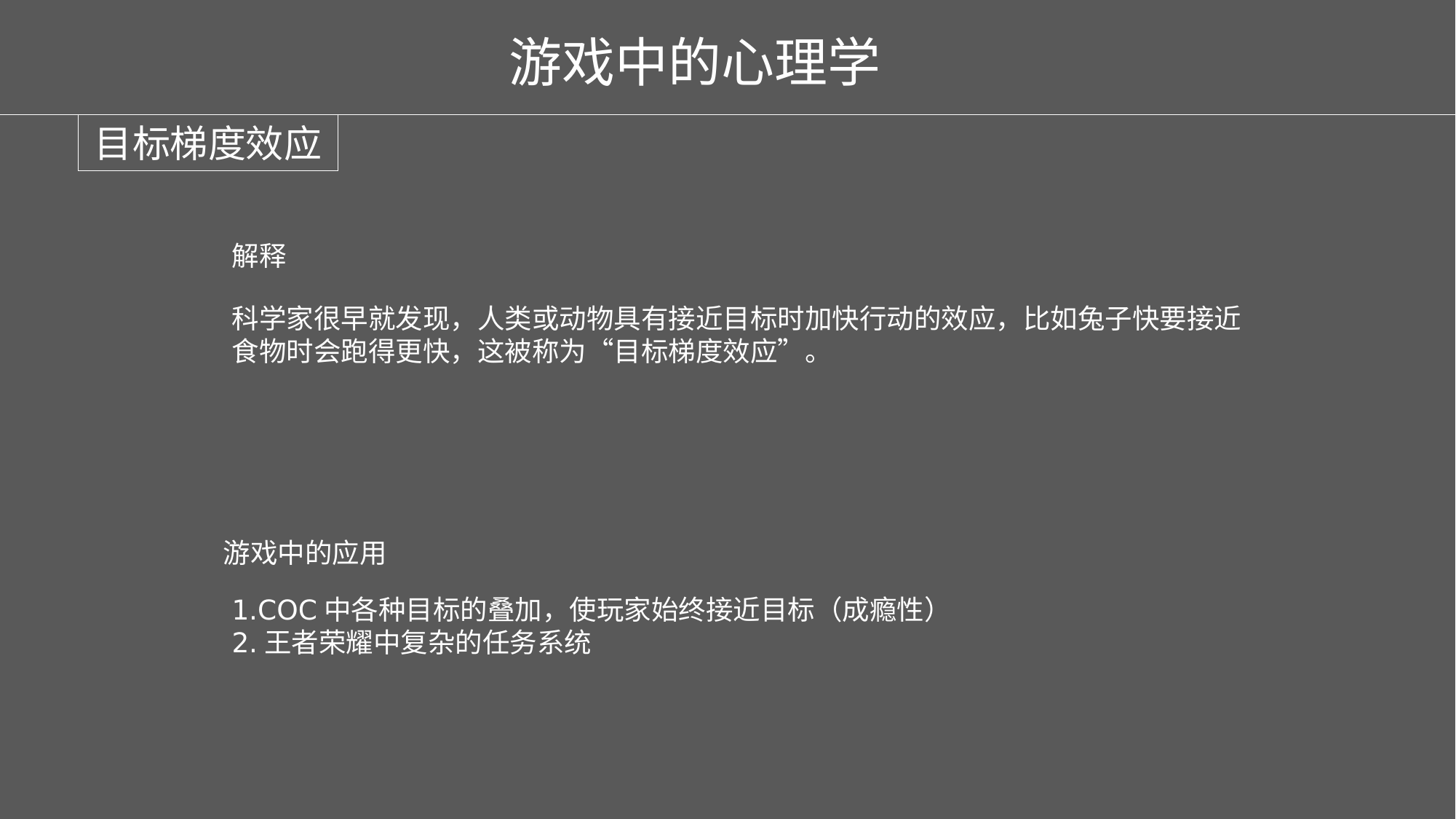

游戏中的心理学
目标梯度效应
解释
科学家很早就发现，人类或动物具有接近目标时加快行动的效应，比如兔子快要接近食物时会跑得更快，这被称为“目标梯度效应”。
游戏中的应用
1.COC中各种目标的叠加，使玩家始终接近目标（成瘾性）
2.王者荣耀中复杂的任务系统